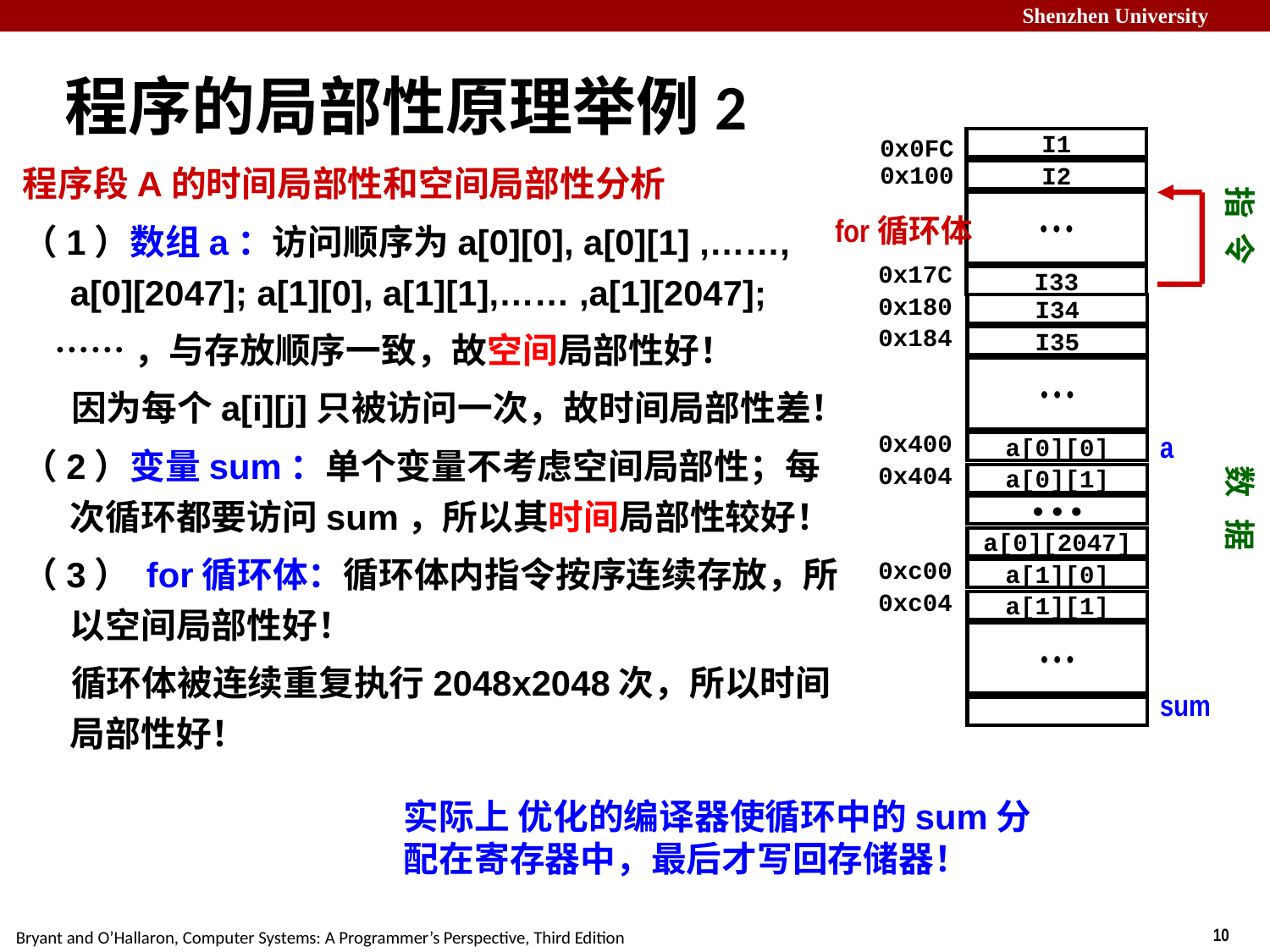

程序的局部性原理举例2
0x0FC
I1
0x100
I2
指  令                            数   据
• • •

for循环体
0x17C
I33
0x180
I34
0x184
I35
• • •
0x400
a
a[0][0]
0x404
a[0][1]
• • •
a[0][2047]
0xc00
a[1][0]
0xc04
a[1][1]
• • •
sum

程序段A的时间局部性和空间局部性分析
（1）数组a：访问顺序为a[0][0], a[0][1] ,……,  a[0][2047]; a[1][0], a[1][1],…… ,a[1][2047];
    ……，与存放顺序一致，故空间局部性好！
     因为每个a[i][j]只被访问一次，故时间局部性差！
（2）变量sum：单个变量不考虑空间局部性；每次循环都要访问sum，所以其时间局部性较好！
（3） for循环体：循环体内指令按序连续存放，所以空间局部性好！
     循环体被连续重复执行2048x2048次，所以时间局部性好！
实际上 优化的编译器使循环中的sum分配在寄存器中，最后才写回存储器！